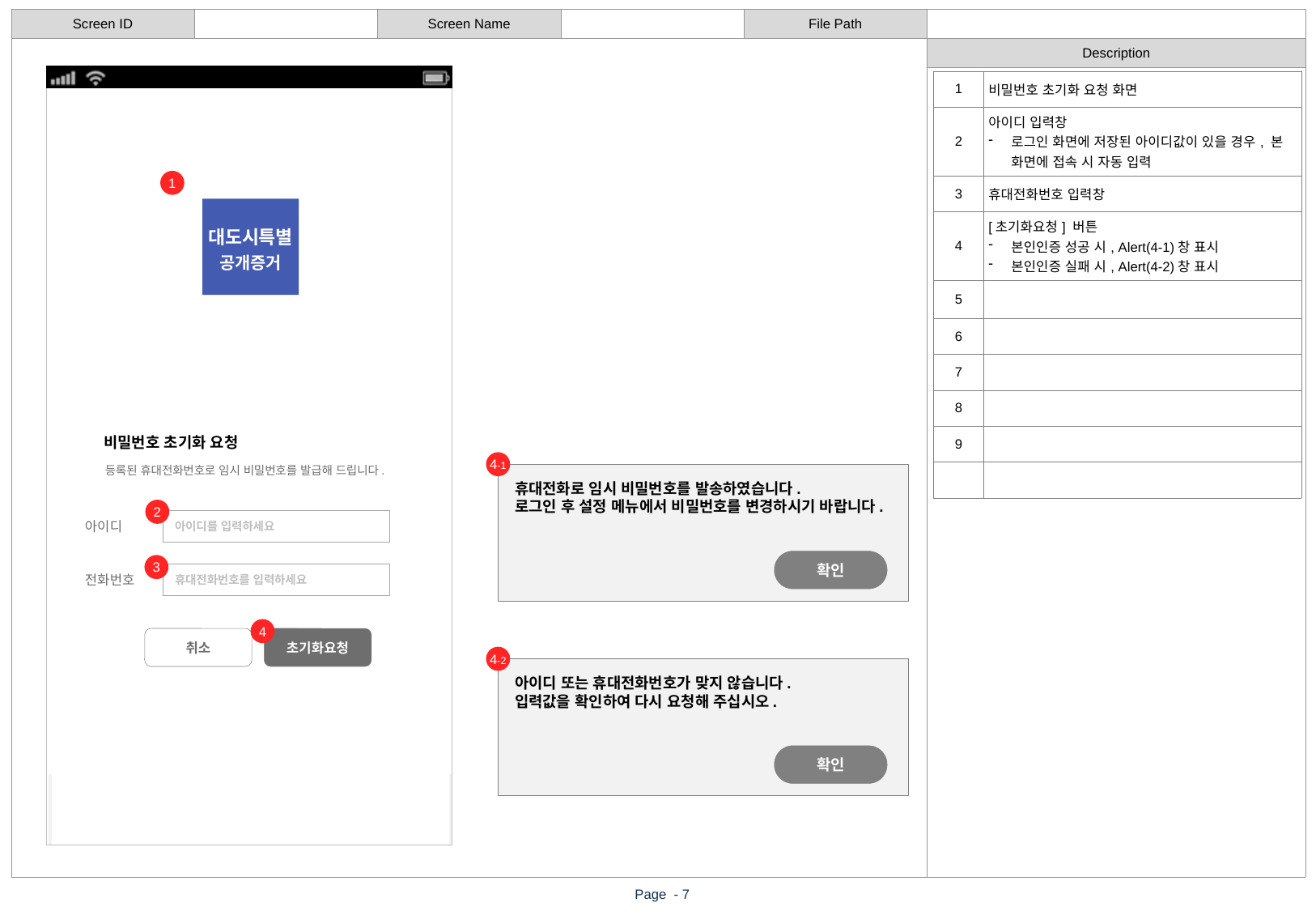

| 1 | 비밀번호 초기화 요청 화면 |
| --- | --- |
| 2 | 아이디 입력창 로그인 화면에 저장된 아이디값이 있을 경우, 본 화면에 접속 시 자동 입력 |
| 3 | 휴대전화번호 입력창 |
| 4 | [초기화요청] 버튼 본인인증 성공 시, Alert(4-1)창 표시 본인인증 실패 시, Alert(4-2)창 표시 |
| 5 |  |
| 6 |  |
| 7 |  |
| 8 |  |
| 9 |  |
|  |  |

1
대도시특별
공개증거
비밀번호 초기화 요청
4-1
등록된 휴대전화번호로 임시 비밀번호를 발급해 드립니다.

휴대전화로 임시 비밀번호를 발송하였습니다.
로그인 후 설정 메뉴에서 비밀번호를 변경하시기 바랍니다.
2
아이디를 입력하세요
아이디
확인
3
휴대전화번호를 입력하세요
전화번호
4
취소
초기화요청
4-2

아이디 또는 휴대전화번호가 맞지 않습니다.
입력값을 확인하여 다시 요청해 주십시오.
확인